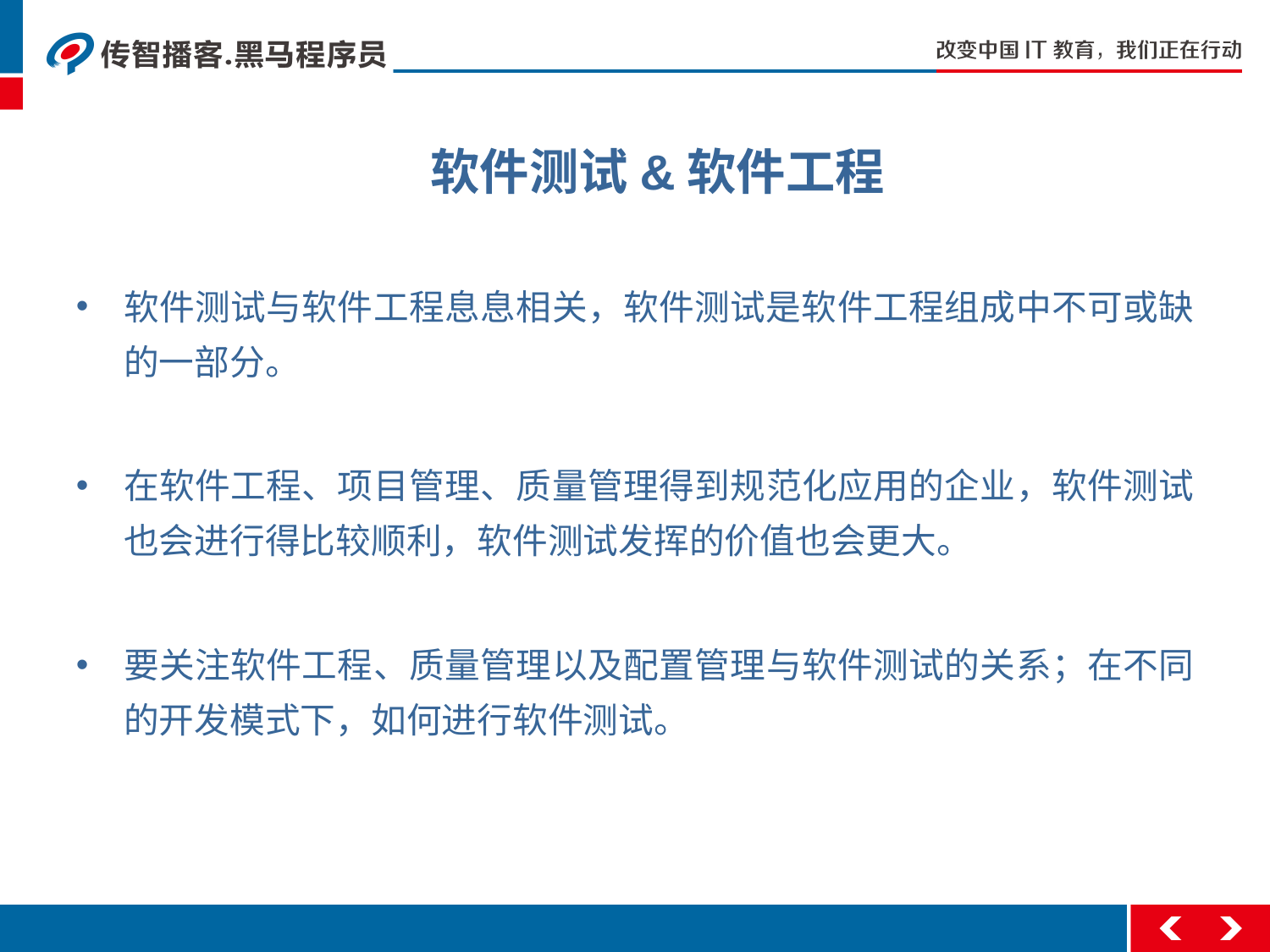

软件测试&软件工程
软件测试与软件工程息息相关，软件测试是软件工程组成中不可或缺的一部分。

在软件工程、项目管理、质量管理得到规范化应用的企业，软件测试也会进行得比较顺利，软件测试发挥的价值也会更大。

要关注软件工程、质量管理以及配置管理与软件测试的关系；在不同的开发模式下，如何进行软件测试。